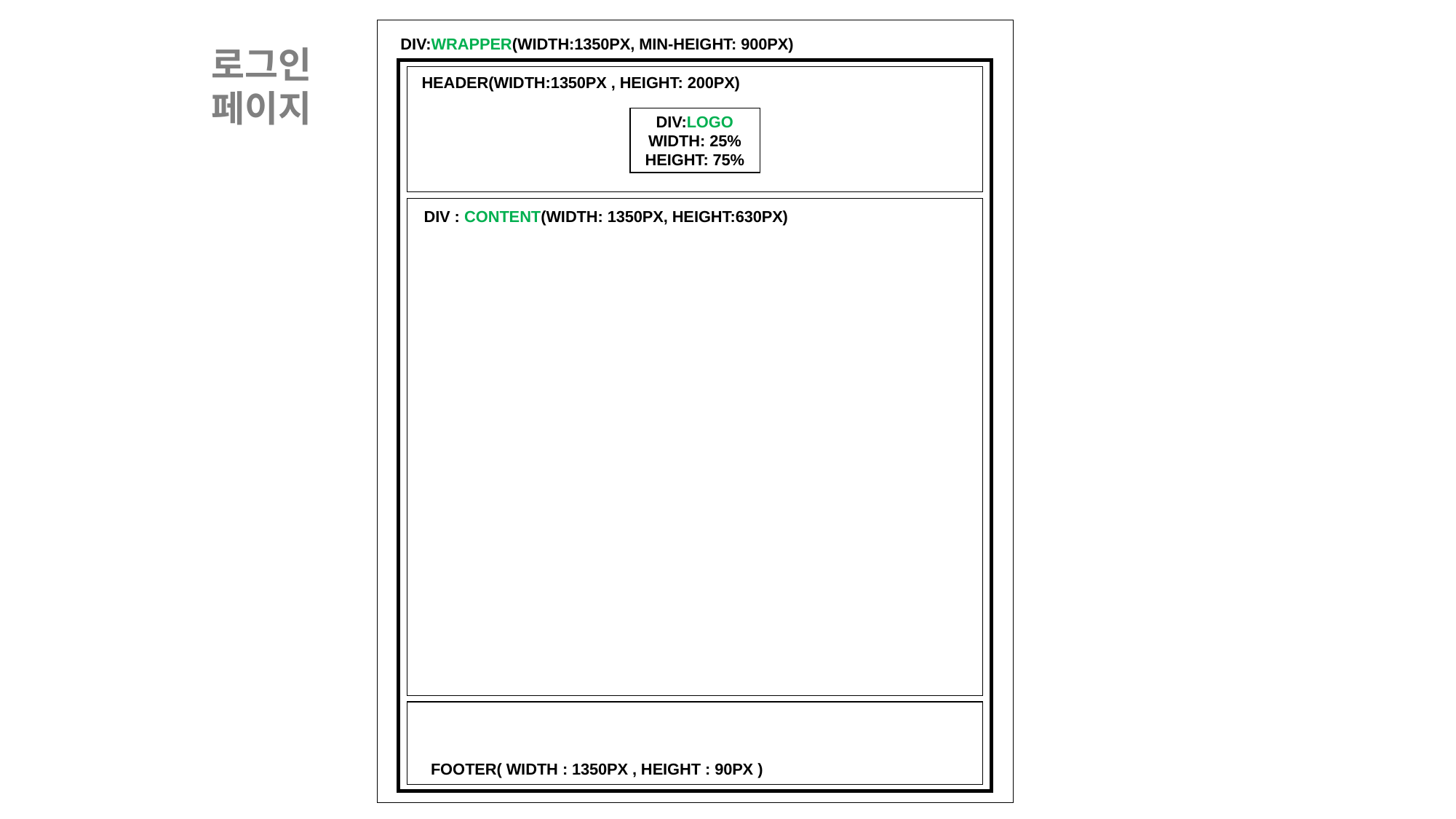

야
DIV:WRAPPER(WIDTH:1350PX, MIN-HEIGHT: 900PX)
로그인
페이지

HEADER(WIDTH:1350PX , HEIGHT: 200PX)
DIV:LOGO
WIDTH: 25%
HEIGHT: 75%

DIV : CONTENT(WIDTH: 1350PX, HEIGHT:630PX)

FOOTER( WIDTH : 1350PX , HEIGHT : 90PX )